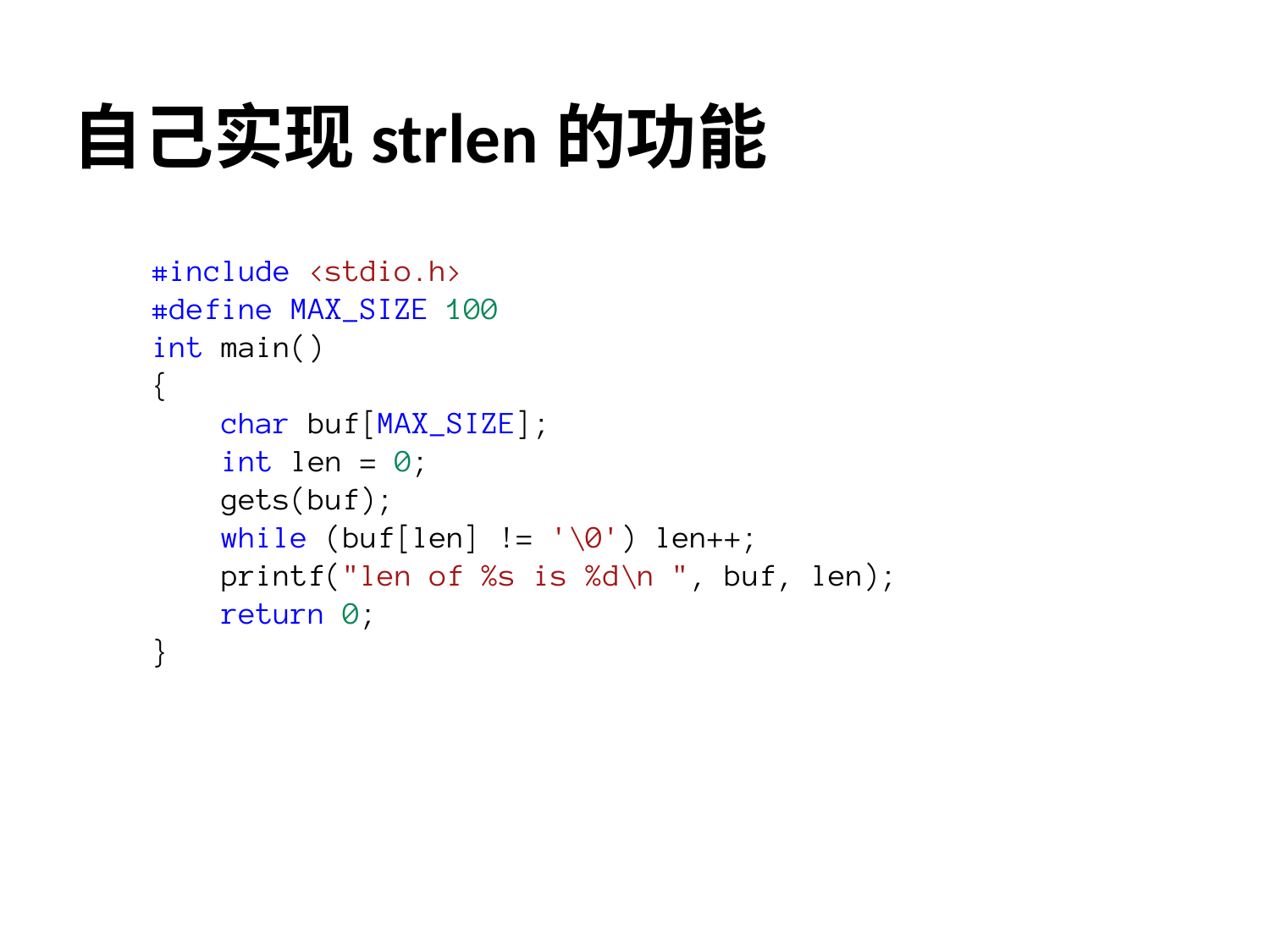

# 自己实现strlen的功能
#include <stdio.h>
#define MAX_SIZE 100
int main()
{
    char buf[MAX_SIZE];
    int len = 0;
    gets(buf);
    while (buf[len] != '\0') len++;
    printf("len of %s is %d\n ", buf, len);
    return 0;
}